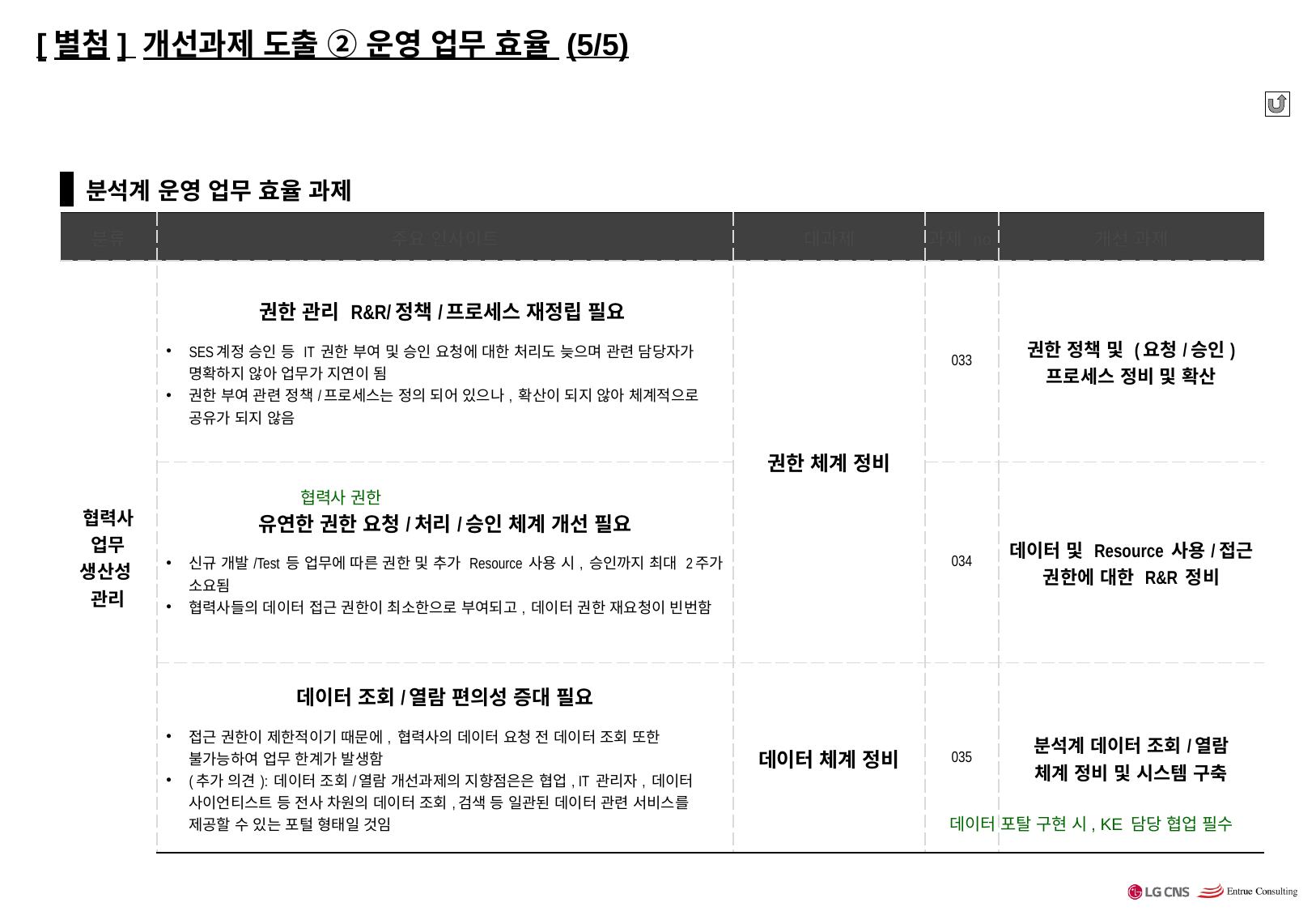

# [별첨] 개선과제 도출 ② 운영 업무 효율 (5/5)

   분석계 데이터 거버넌스_KE
   분석계 운영 업무 효율 과제
| 분류 | 주요 인사이트 | 대과제 | 과제 no. | 개선 과제 |
| --- | --- | --- | --- | --- |
| 협력사 업무 생산성 관리 | 권한 관리 R&R/정책/프로세스 재정립 필요 SES계정 승인 등 IT 권한 부여 및 승인 요청에 대한 처리도 늦으며 관련 담당자가 명확하지 않아 업무가 지연이 됨 권한 부여 관련 정책/프로세스는 정의 되어 있으나, 확산이 되지 않아 체계적으로 공유가 되지 않음 | 권한 체계 정비 | 033 | 권한 정책 및 (요청/승인) 프로세스 정비 및 확산 |
|  | 유연한 권한 요청/처리/승인 체계 개선 필요 신규 개발/Test 등 업무에 따른 권한 및 추가 Resource 사용 시, 승인까지 최대 2주가 소요됨 협력사들의 데이터 접근 권한이 최소한으로 부여되고, 데이터 권한 재요청이 빈번함 |  | 034 | 데이터 및 Resource 사용/접근 권한에 대한 R&R 정비 |
| 지원체계 | 데이터 조회/열람 편의성 증대 필요 접근 권한이 제한적이기 때문에, 협력사의 데이터 요청 전 데이터 조회 또한 불가능하여 업무 한계가 발생함 (추가 의견): 데이터 조회/열람 개선과제의 지향점은은 협업, IT 관리자, 데이터 사이언티스트 등 전사 차원의 데이터 조회,검색 등 일관된 데이터 관련 서비스를 제공할 수 있는 포털 형태일 것임 | 데이터 체계 정비 | 035 | 분석계 데이터 조회/열람 체계 정비 및 시스템 구축 |
협력사 권한
데이터 포탈 구현 시, KE 담당 협업 필수